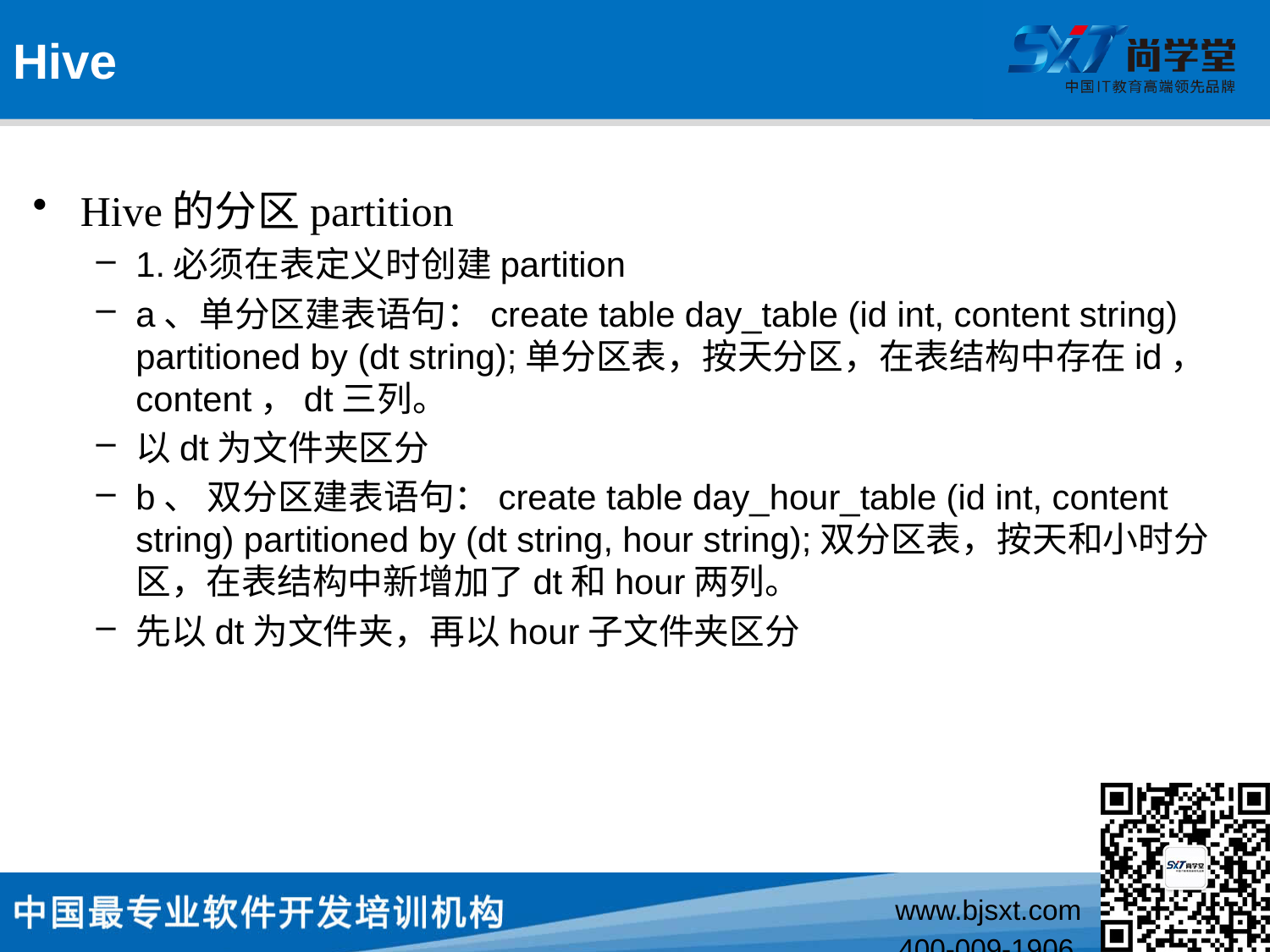

# Hive
Hive的分区partition
1.必须在表定义时创建partition
a、单分区建表语句：create table day_table (id int, content string) partitioned by (dt string);单分区表，按天分区，在表结构中存在id，content，dt三列。
以dt为文件夹区分
b、 双分区建表语句：create table day_hour_table (id int, content string) partitioned by (dt string, hour string);双分区表，按天和小时分区，在表结构中新增加了dt和hour两列。
先以dt为文件夹，再以hour子文件夹区分